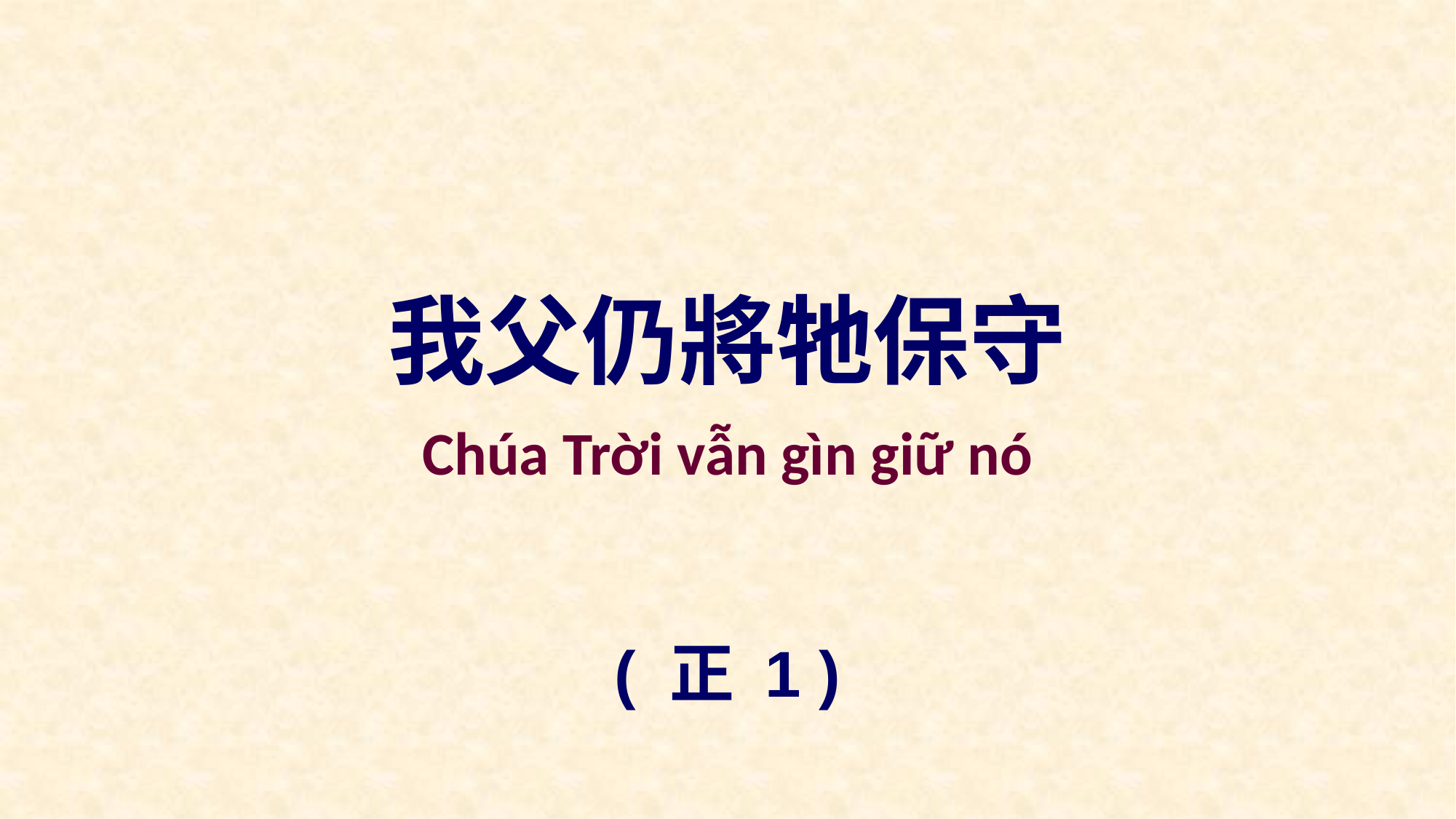

我父仍將牠保守
Chúa Trời vẫn gìn giữ nó
( 正 1 )